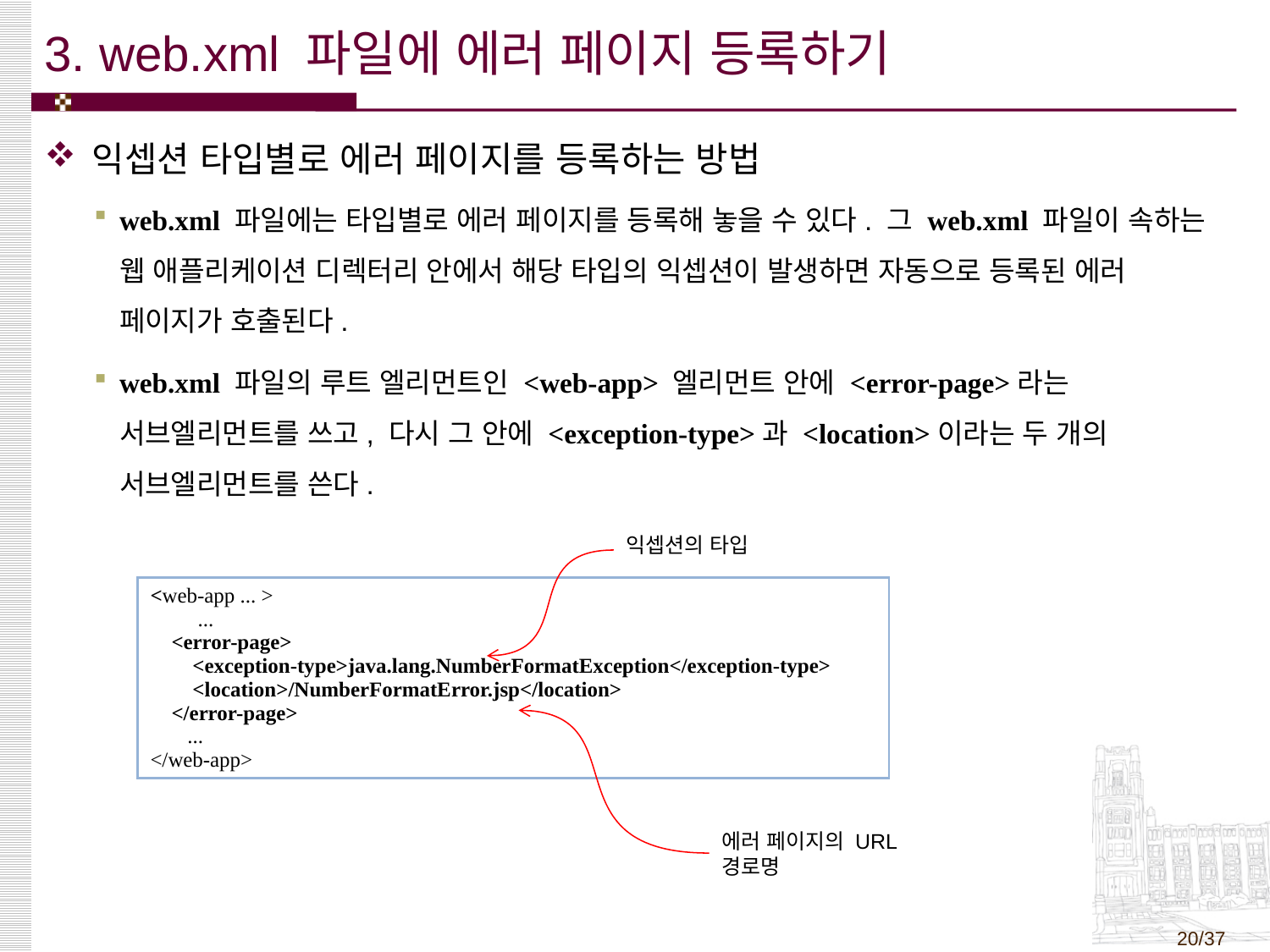

# 3. web.xml 파일에 에러 페이지 등록하기
익셉션 타입별로 에러 페이지를 등록하는 방법
web.xml 파일에는 타입별로 에러 페이지를 등록해 놓을 수 있다. 그 web.xml 파일이 속하는 웹 애플리케이션 디렉터리 안에서 해당 타입의 익셉션이 발생하면 자동으로 등록된 에러 페이지가 호출된다.
web.xml 파일의 루트 엘리먼트인 <web-app> 엘리먼트 안에 <error-page>라는 서브엘리먼트를 쓰고, 다시 그 안에 <exception-type>과 <location>이라는 두 개의 서브엘리먼트를 쓴다.

익셉션의 타입
| <web-app ... > ... <error-page> <exception-type>java.lang.NumberFormatException</exception-type> <location>/NumberFormatError.jsp</location> </error-page> ... </web-app> |
| --- |
에러 페이지의 URL 경로명